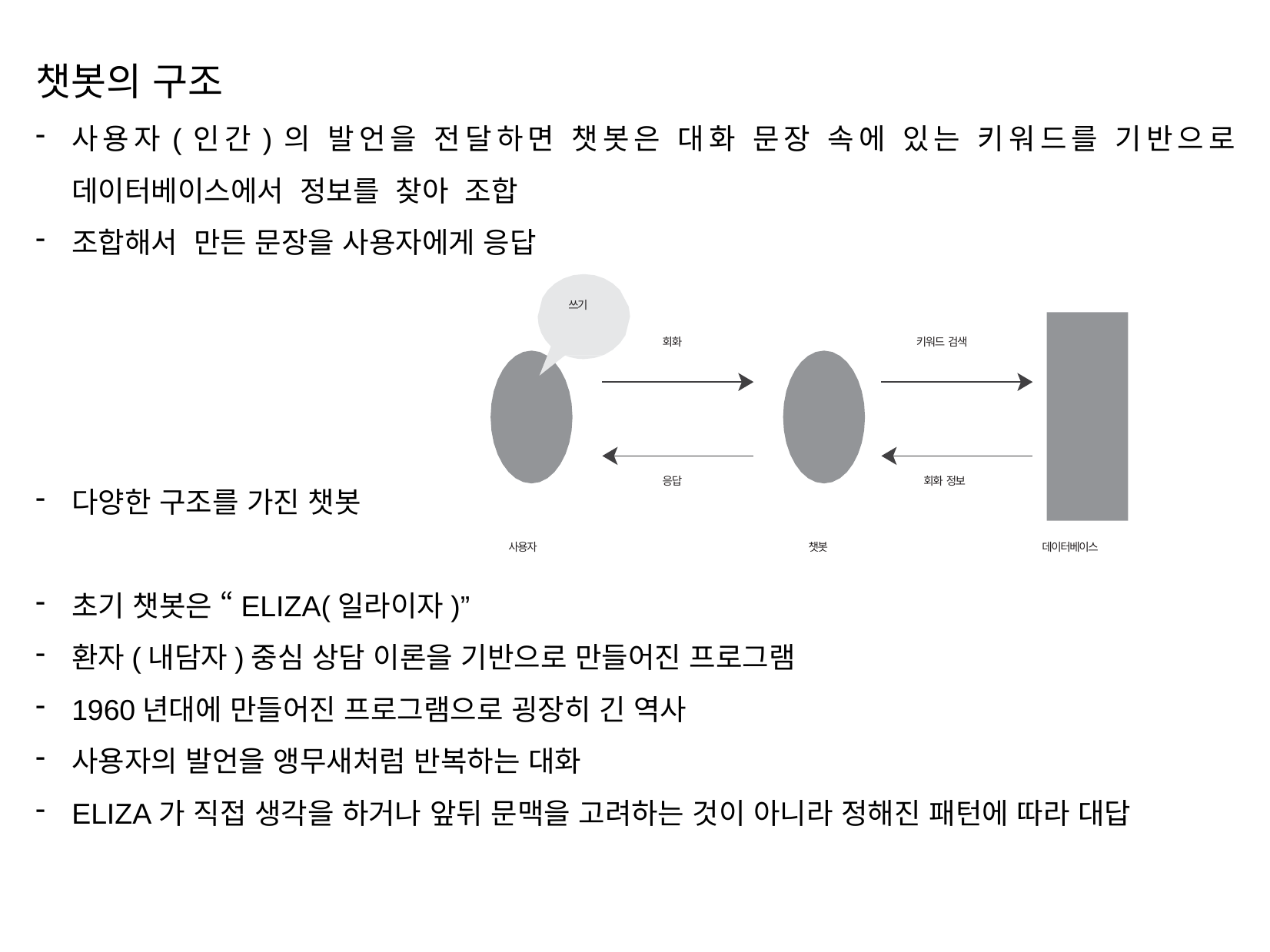

챗봇의 구조
사용자(인간)의 발언을 전달하면 챗봇은 대화 문장 속에 있는 키워드를 기반으로 데이터베이스에서  정보를  찾아  조합
조합해서  만든 문장을 사용자에게 응답

다양한 구조를 가진 챗봇

초기 챗봇은 “ELIZA(일라이자)”
환자(내담자)중심 상담 이론을 기반으로 만들어진 프로그램
1960년대에 만들어진 프로그램으로 굉장히 긴 역사
사용자의 발언을 앵무새처럼 반복하는 대화
ELIZA가 직접 생각을 하거나 앞뒤 문맥을 고려하는 것이 아니라 정해진 패턴에 따라 대답

쓰기

회화
키워드 검색

응답
회화 정보
사용자
챗봇
데이터베이스